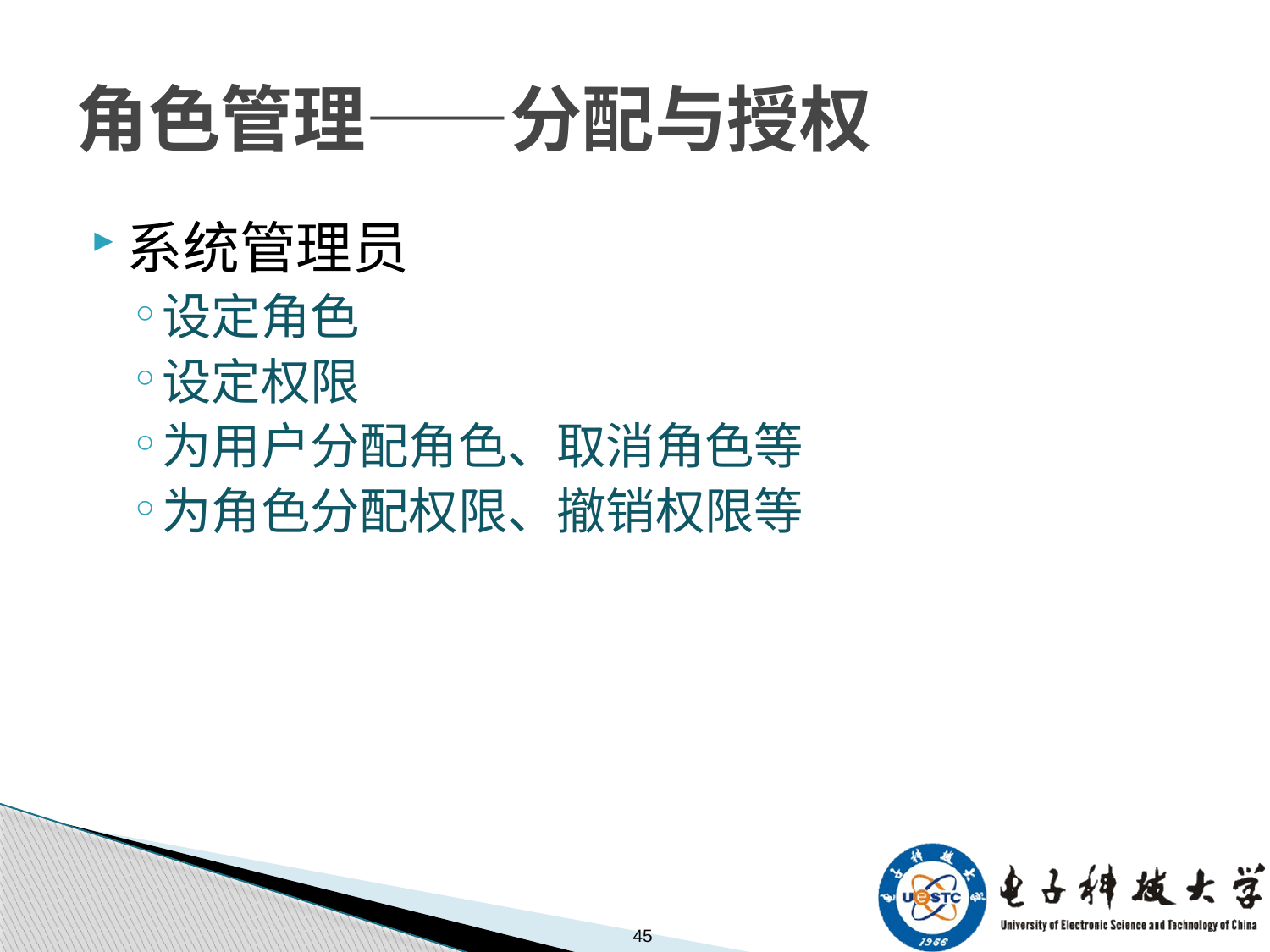

# 角色管理——分配与授权

系统管理员
设定角色
设定权限
为用户分配角色、取消角色等
为角色分配权限、撤销权限等
45